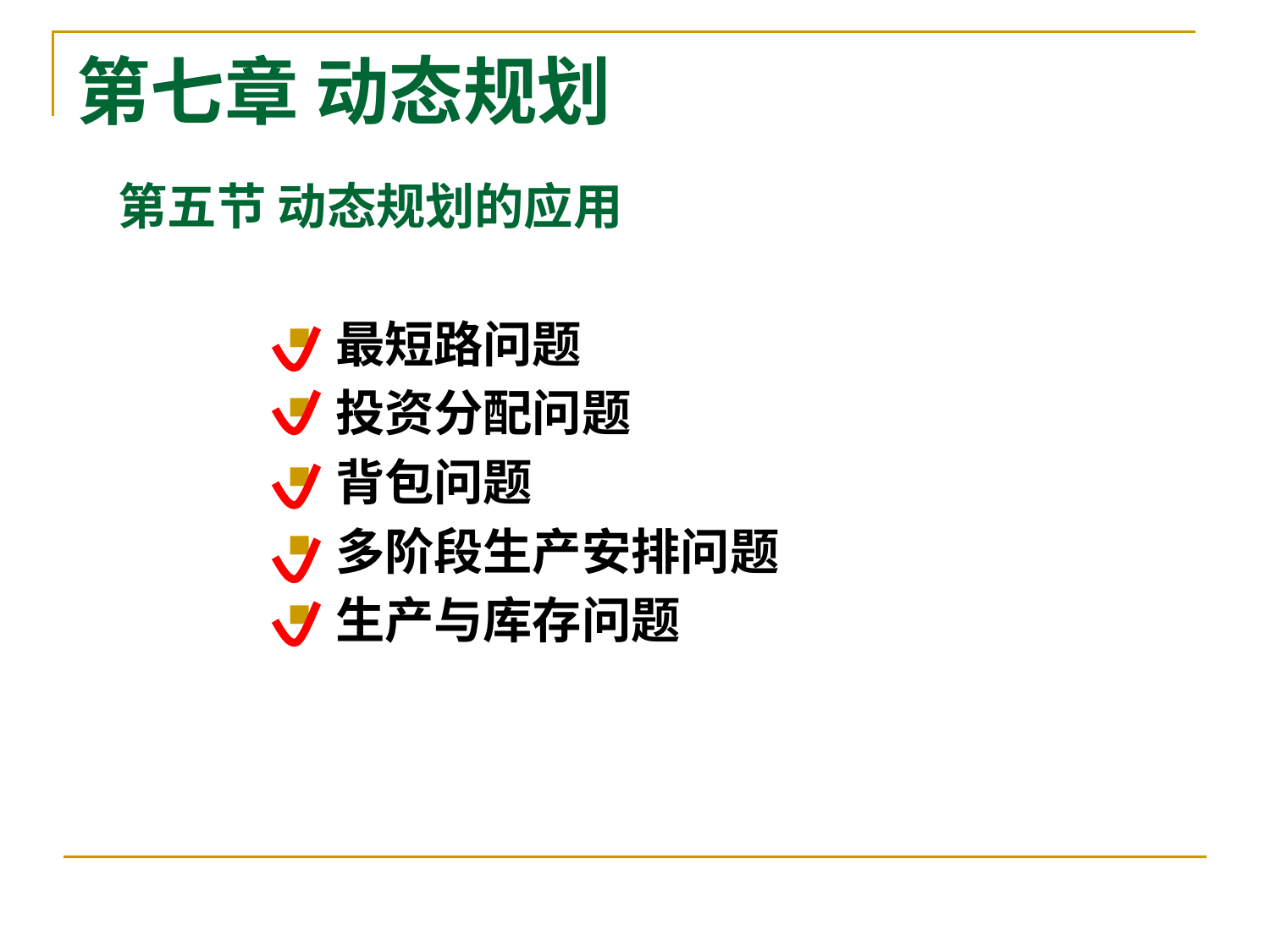

# 第七章 动态规划
第五节 动态规划的应用
最短路问题
投资分配问题
背包问题
多阶段生产安排问题
生产与库存问题